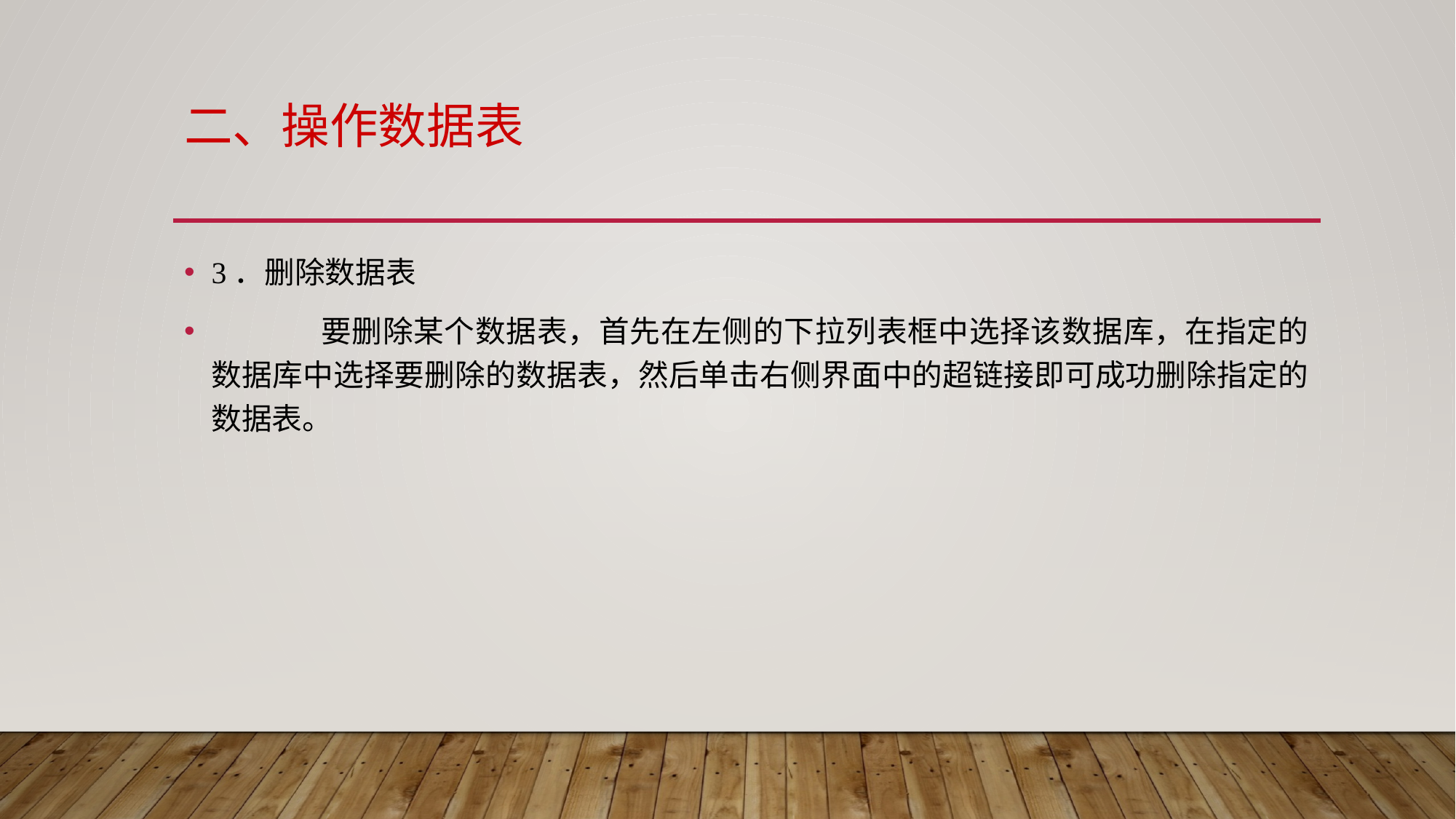

# 二、操作数据表
3．删除数据表
	要删除某个数据表，首先在左侧的下拉列表框中选择该数据库，在指定的数据库中选择要删除的数据表，然后单击右侧界面中的超链接即可成功删除指定的数据表。